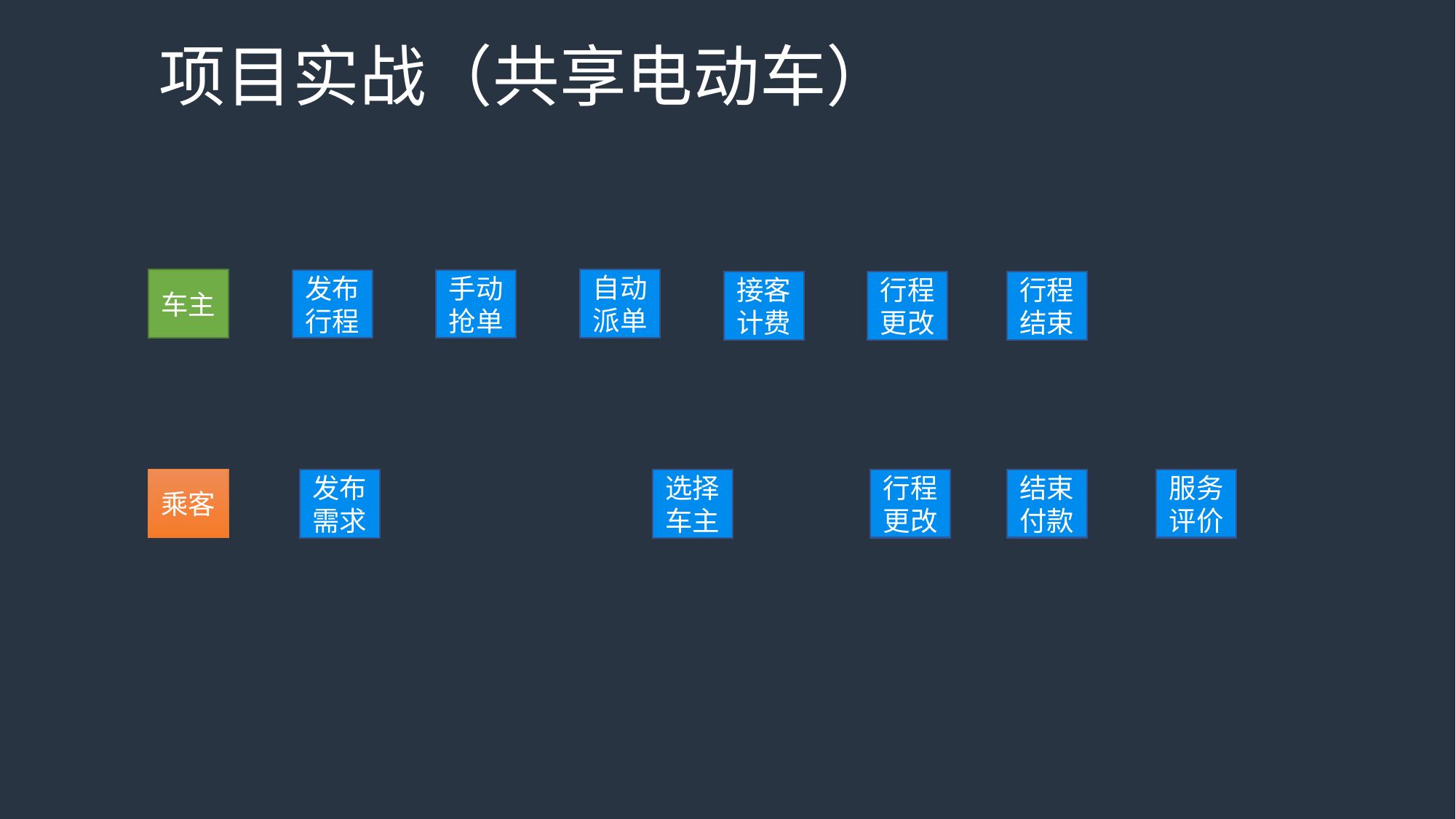

# 项目实战（共享电动车）
车主
自动派单
发布行程
手动抢单
接客计费
行程更改
行程结束
行程更改
结束付款
服务评价
乘客
发布需求
选择车主